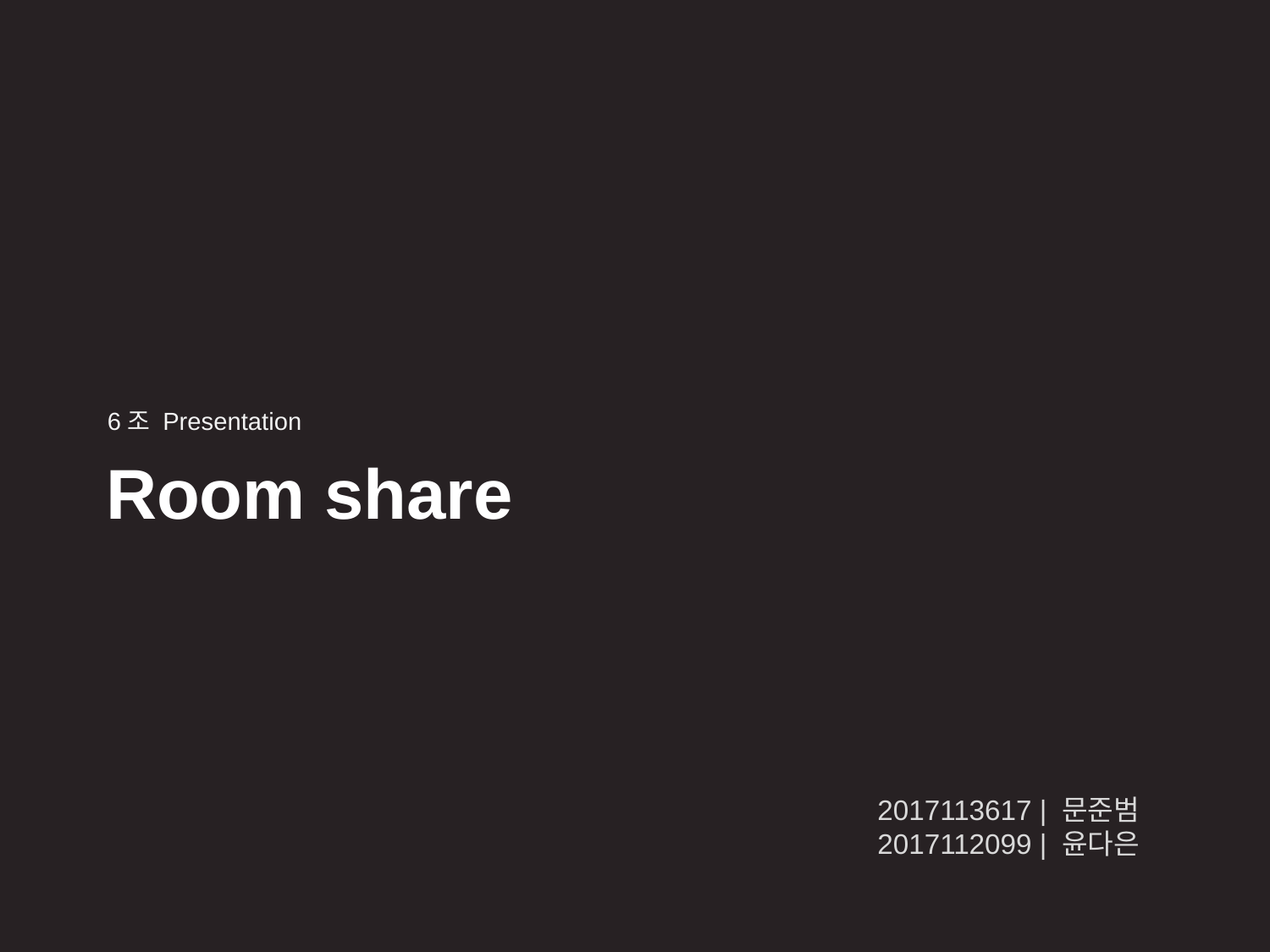

6조 Presentation
Room share
2017113617 | 문준범
2017112099 | 윤다은